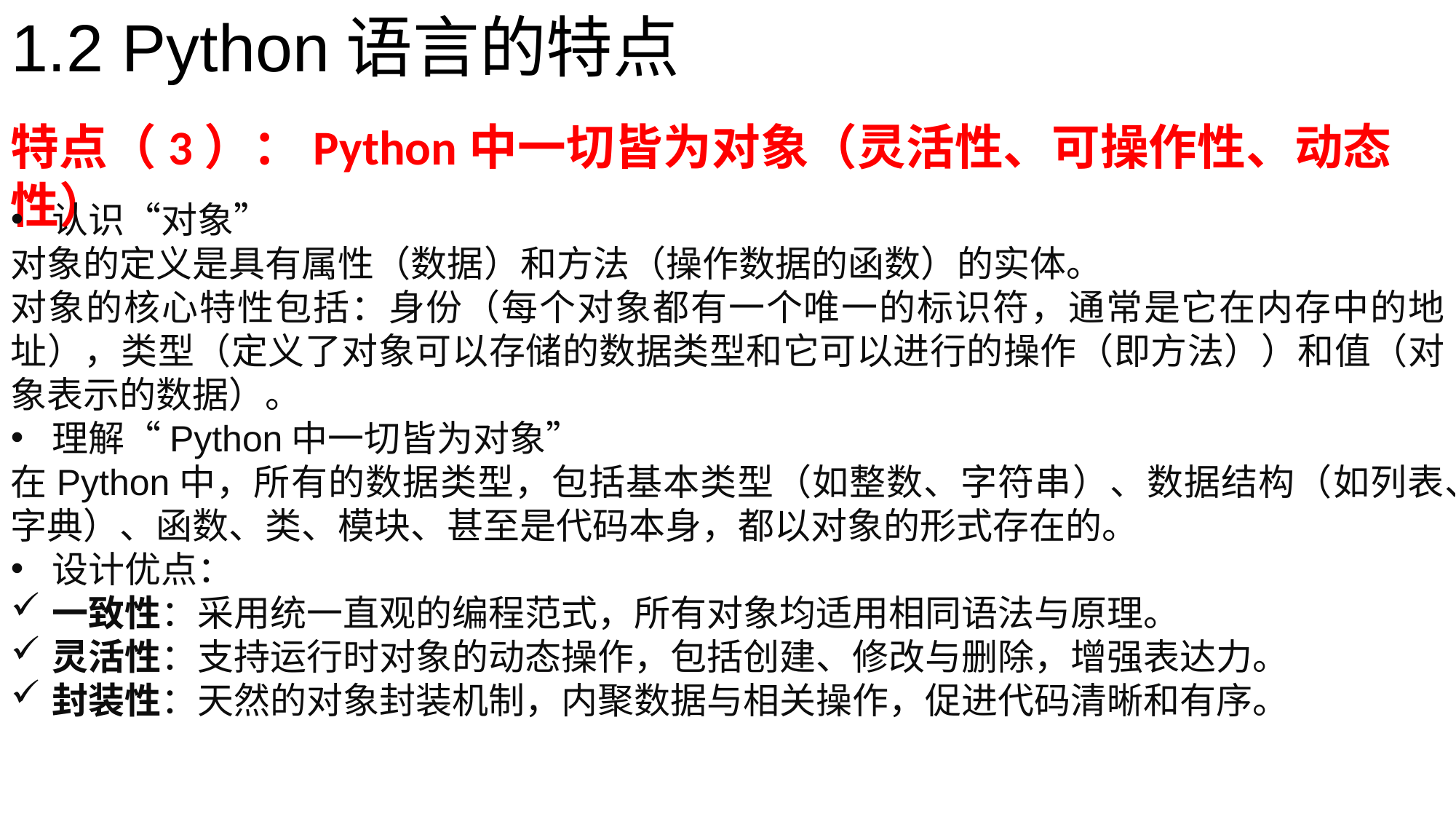

# 1.2 Python语言的特点
特点（3）：Python中一切皆为对象（灵活性、可操作性、动态性）
认识“对象”
对象的定义是具有属性（数据）和方法（操作数据的函数）的实体。
对象的核心特性包括：身份（每个对象都有一个唯一的标识符，通常是它在内存中的地址），类型（定义了对象可以存储的数据类型和它可以进行的操作（即方法））和值（对象表示的数据）。
理解“Python中一切皆为对象”
在Python中，所有的数据类型，包括基本类型（如整数、字符串）、数据结构（如列表、字典）、函数、类、模块、甚至是代码本身，都以对象的形式存在的。
设计优点：
一致性：采用统一直观的编程范式，所有对象均适用相同语法与原理。
灵活性：支持运行时对象的动态操作，包括创建、修改与删除，增强表达力。
封装性：天然的对象封装机制，内聚数据与相关操作，促进代码清晰和有序。